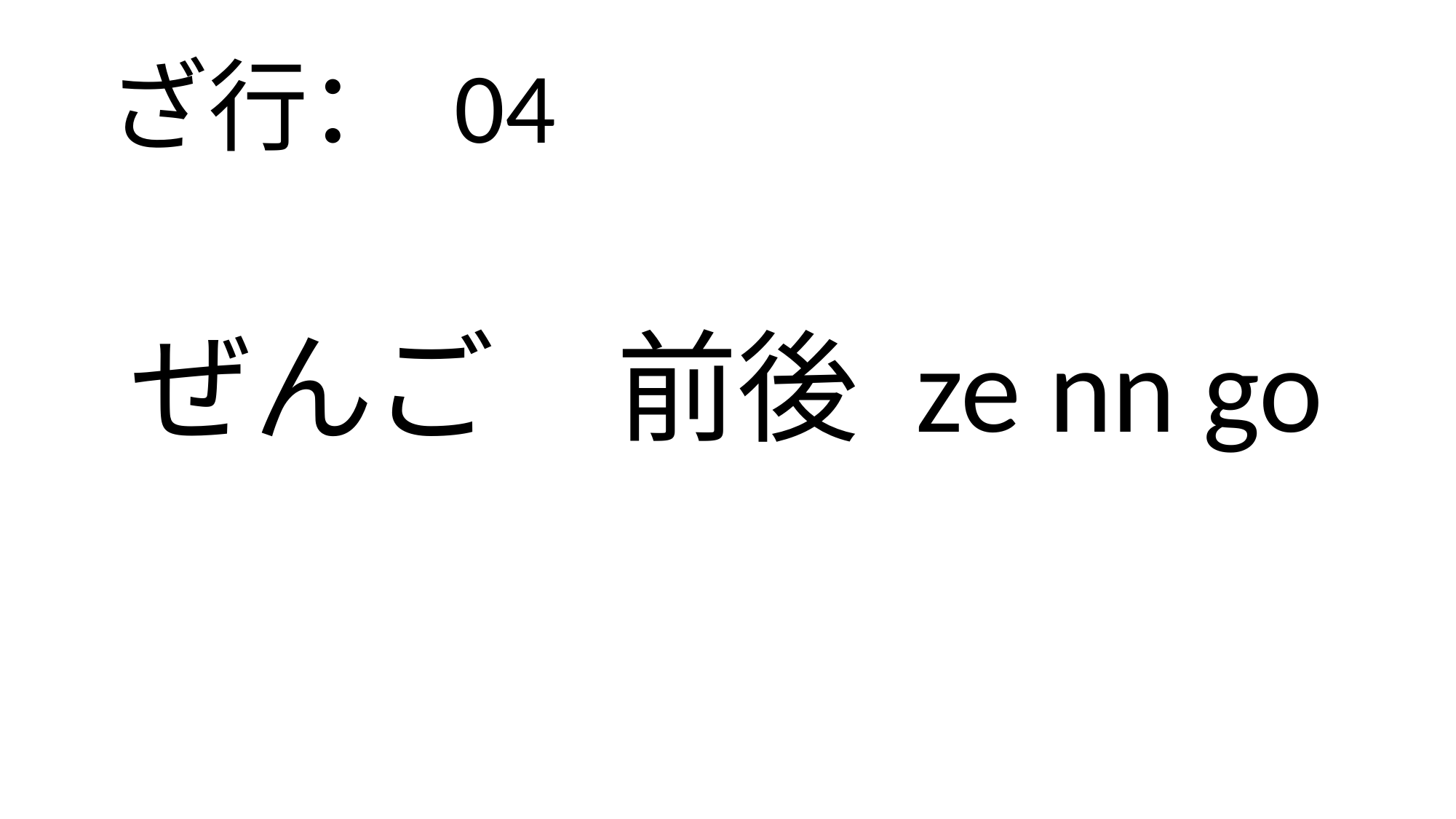

ざ行： 04
# ぜんご　前後 ze nn go